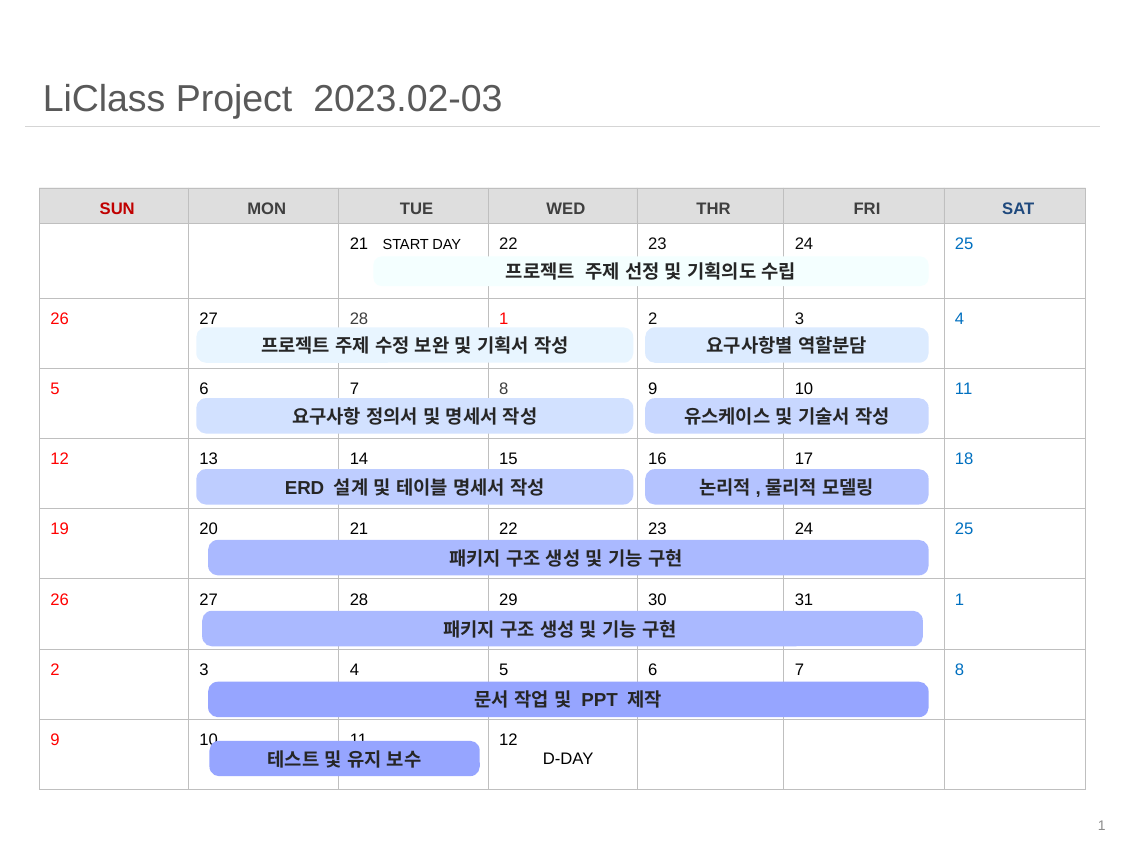

LiClass Project  2023.02-03

| SUN | MON | TUE | WED | THR | FRI | SAT |
| --- | --- | --- | --- | --- | --- | --- |
|  |  | 21 START DAY | 22 | 23 | 24 | 25 |
| 26 | 27 | 28 | 1 | 2 | 3 | 4 |
| 5 | 6 | 7 | 8 | 9 | 10 | 11 |
| 12 | 13 | 14 | 15 | 16 | 17 | 18 |
| 19 | 20 | 21 | 22 | 23 | 24 | 25 |
| 26 | 27 | 28 | 29 | 30 | 31 | 1 |
| 2 | 3 | 4 | 5 | 6 | 7 | 8 |
| 9 | 10 | 11 | 12 D-DAY |  |  |  |
프로젝트  주제 선정 및 기획의도 수립
프로젝트 주제 수정 보완 및 기획서 작성
요구사항별 역할분담
요구사항 정의서 및 명세서 작성
유스케이스 및 기술서 작성
ERD 설계 및 테이블 명세서 작성
논리적,물리적 모델링
패키지 구조 생성 및 기능 구현
패키지 구조 생성 및 기능 구현
문서 작업 및 PPT 제작
테스트 및 유지 보수
1